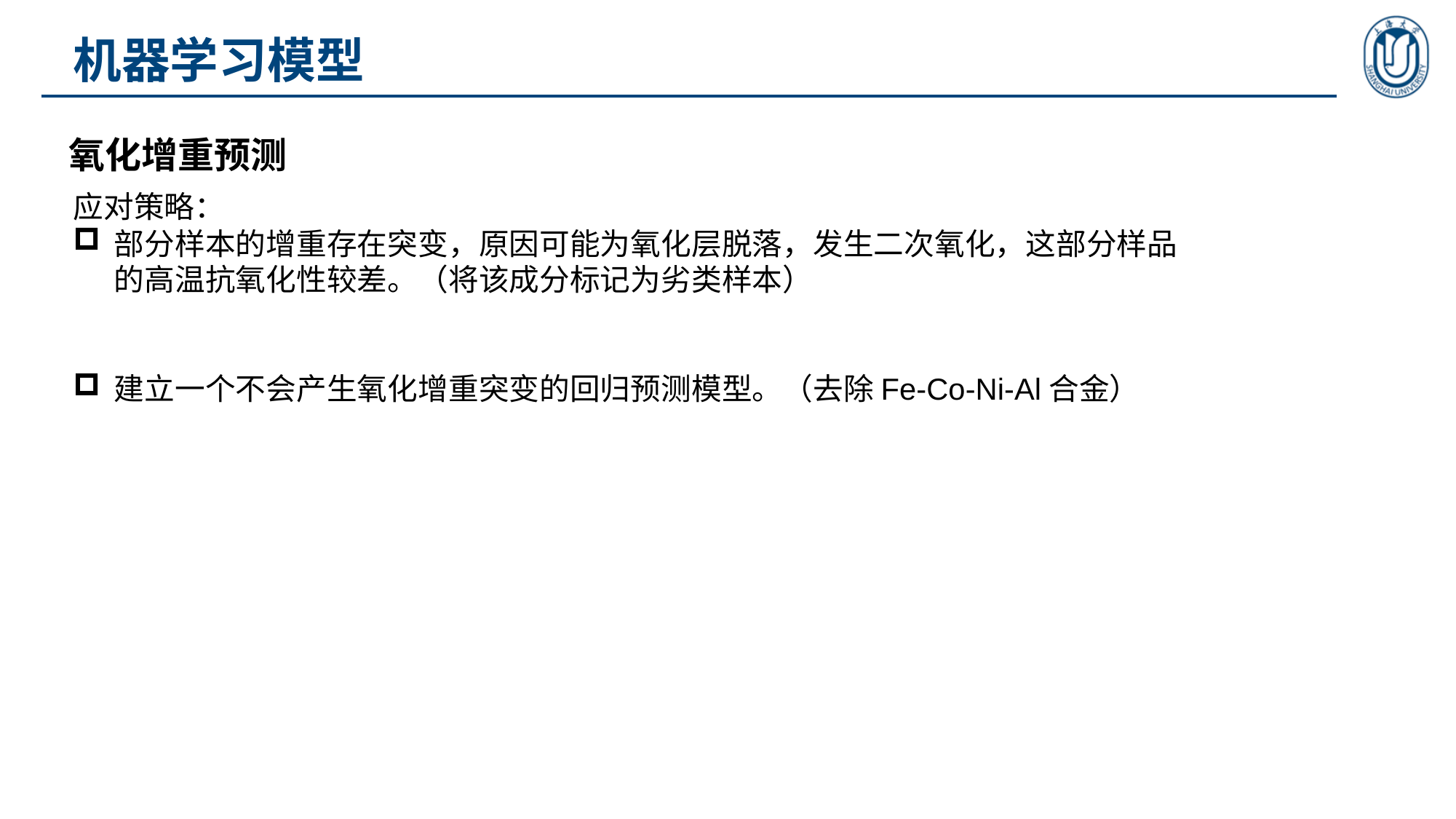

机器学习模型
氧化增重预测

应对策略：
部分样本的增重存在突变，原因可能为氧化层脱落，发生二次氧化，这部分样品的高温抗氧化性较差。（将该成分标记为劣类样本）

建立一个不会产生氧化增重突变的回归预测模型。（去除Fe-Co-Ni-Al合金）